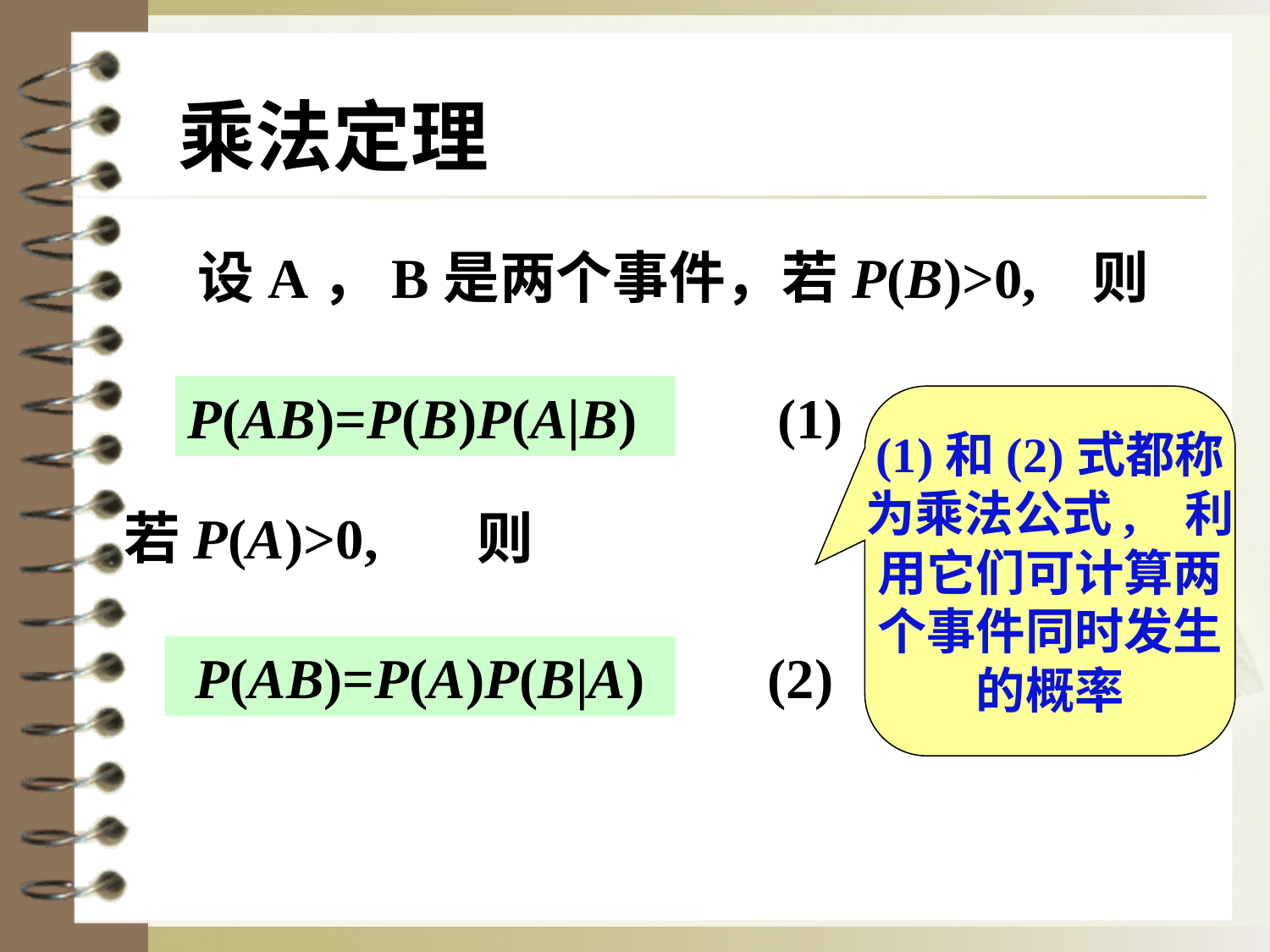

乘法定理
设A，B是两个事件，若P(B)>0,   则
P(AB)=P(B)P(A|B)
(1)
(1)和(2)式都称
为乘法公式,   利
用它们可计算两
个事件同时发生
的概率
若P(A)>0,      则
P(AB)=P(A)P(B|A)
(2)